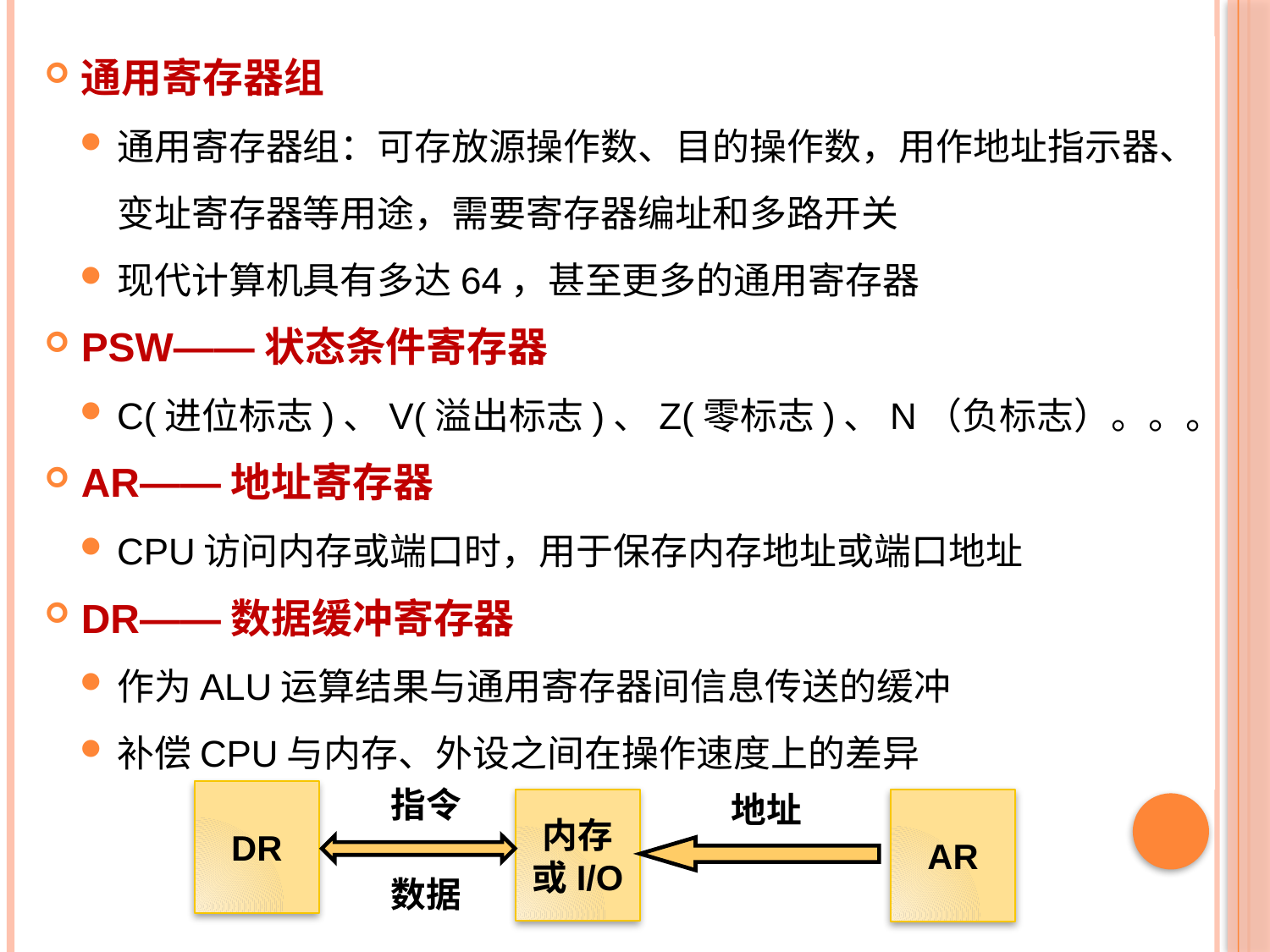

通用寄存器组
通用寄存器组：可存放源操作数、目的操作数，用作地址指示器、变址寄存器等用途，需要寄存器编址和多路开关
现代计算机具有多达64，甚至更多的通用寄存器
PSW——状态条件寄存器
C(进位标志)、V(溢出标志)、Z(零标志)、N（负标志）。。。
AR——地址寄存器
CPU访问内存或端口时，用于保存内存地址或端口地址
DR——数据缓冲寄存器
作为ALU运算结果与通用寄存器间信息传送的缓冲
补偿CPU与内存、外设之间在操作速度上的差异
指令
DR
地址
内存
或I/O
AR

数据